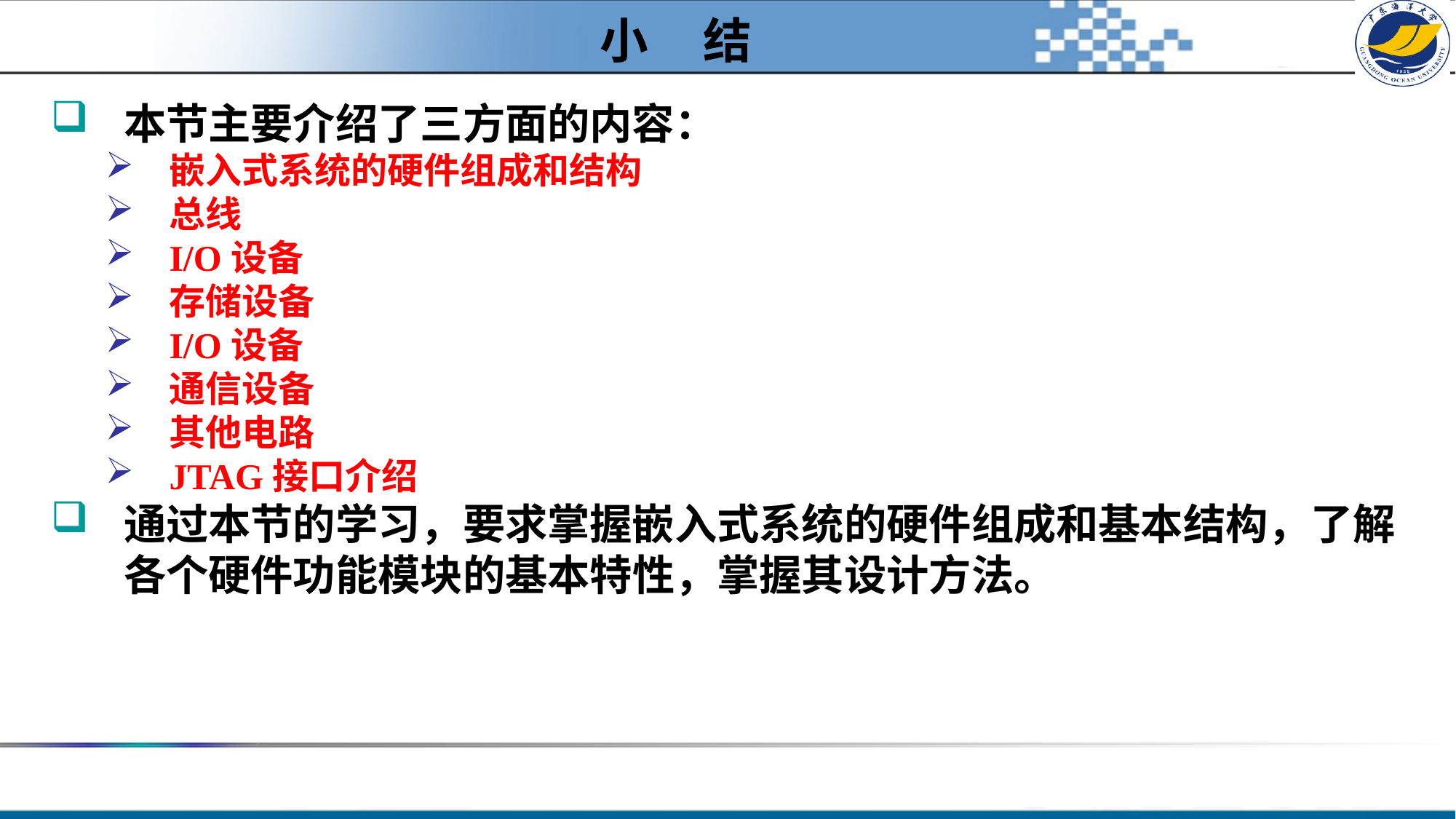

# 小     结
本节主要介绍了三方面的内容：
嵌入式系统的硬件组成和结构
总线
I/O设备
存储设备
I/O设备
通信设备
其他电路
JTAG接口介绍
通过本节的学习，要求掌握嵌入式系统的硬件组成和基本结构，了解各个硬件功能模块的基本特性，掌握其设计方法。
148